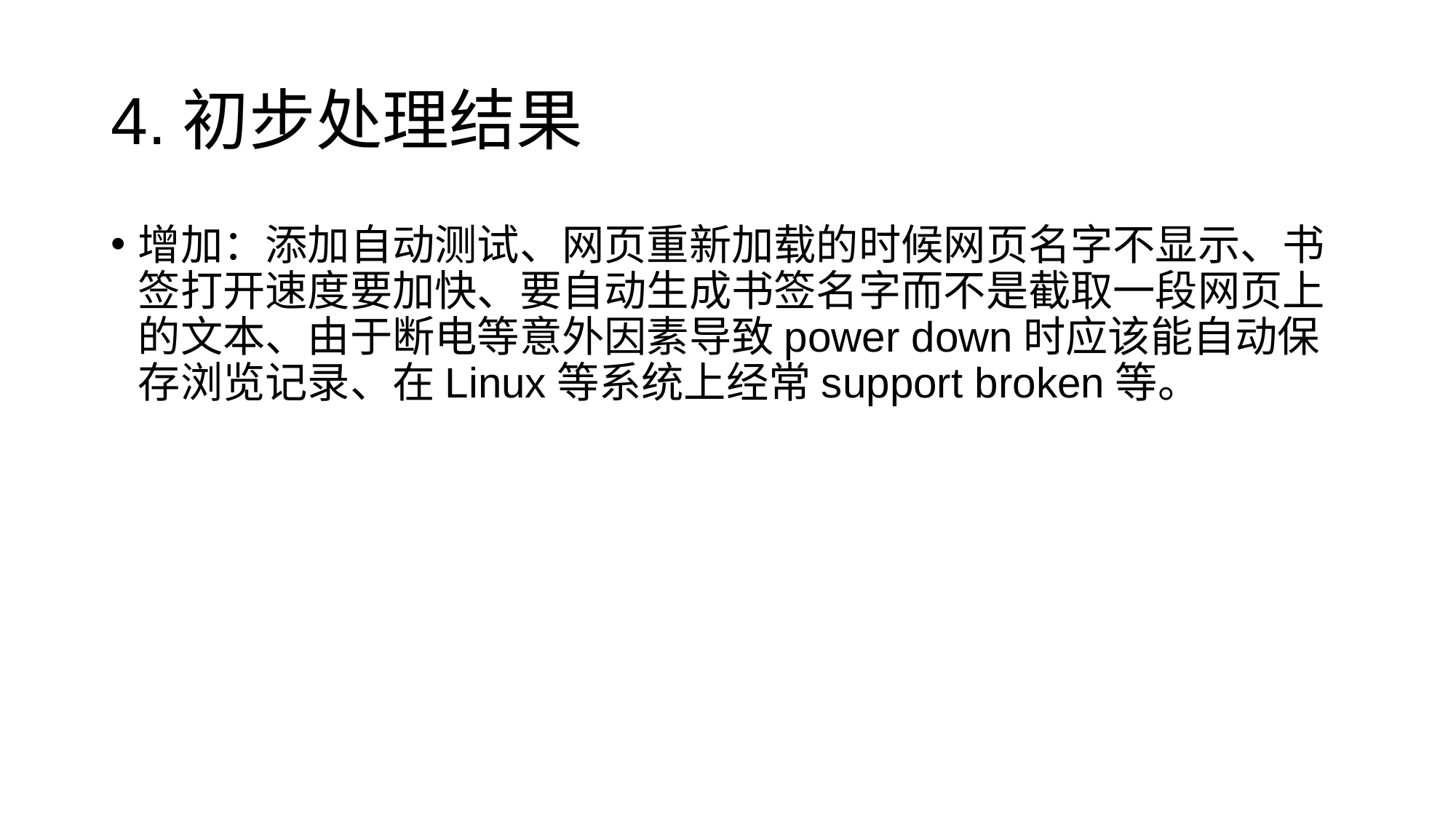

# 4.初步处理结果
增加：添加自动测试、网页重新加载的时候网页名字不显示、书签打开速度要加快、要自动生成书签名字而不是截取一段网页上的文本、由于断电等意外因素导致power down时应该能自动保存浏览记录、在Linux等系统上经常support broken等。